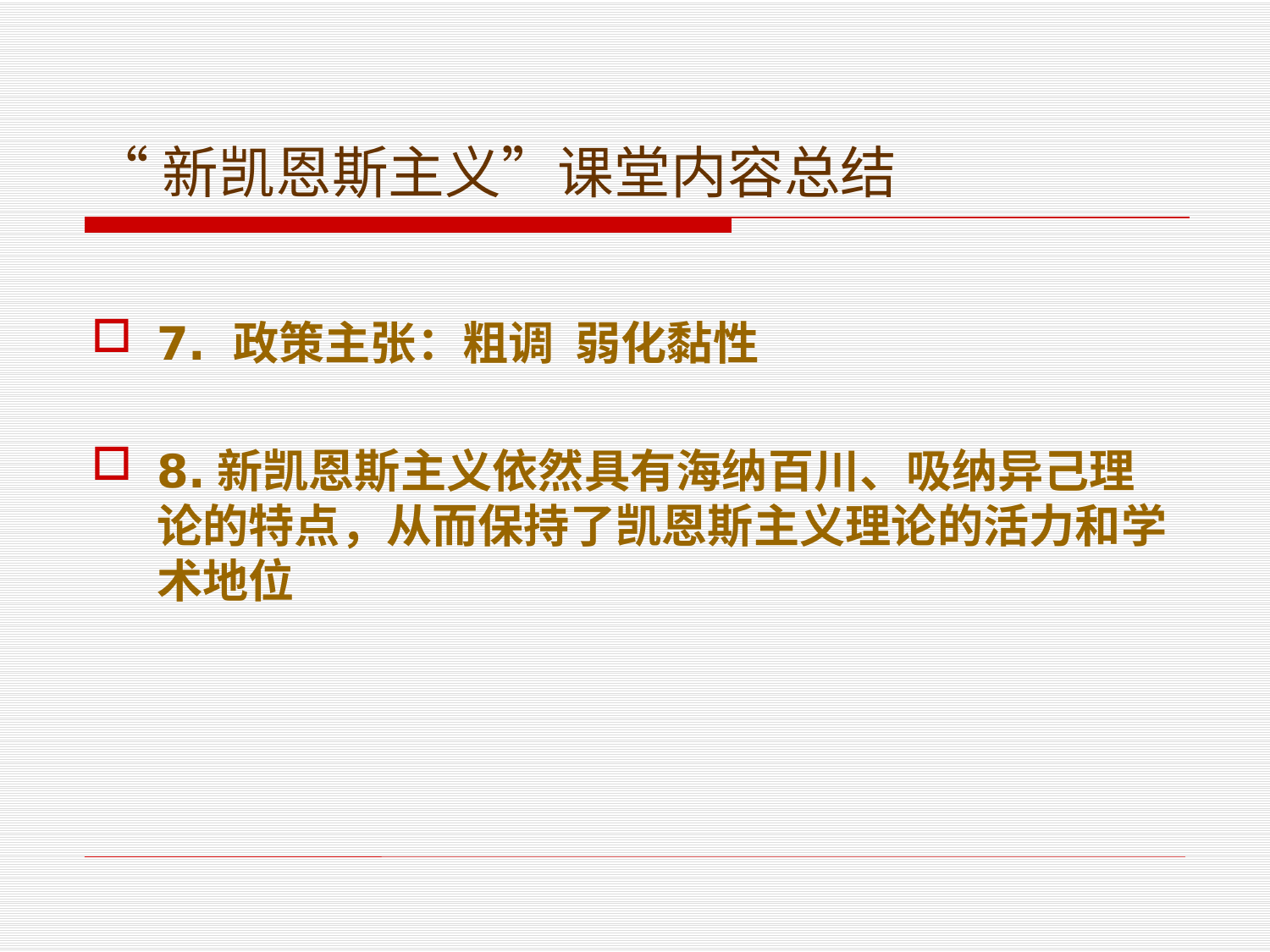

# “新凯恩斯主义”课堂内容总结

7. 政策主张：粗调  弱化黏性

8.新凯恩斯主义依然具有海纳百川、吸纳异己理论的特点，从而保持了凯恩斯主义理论的活力和学术地位